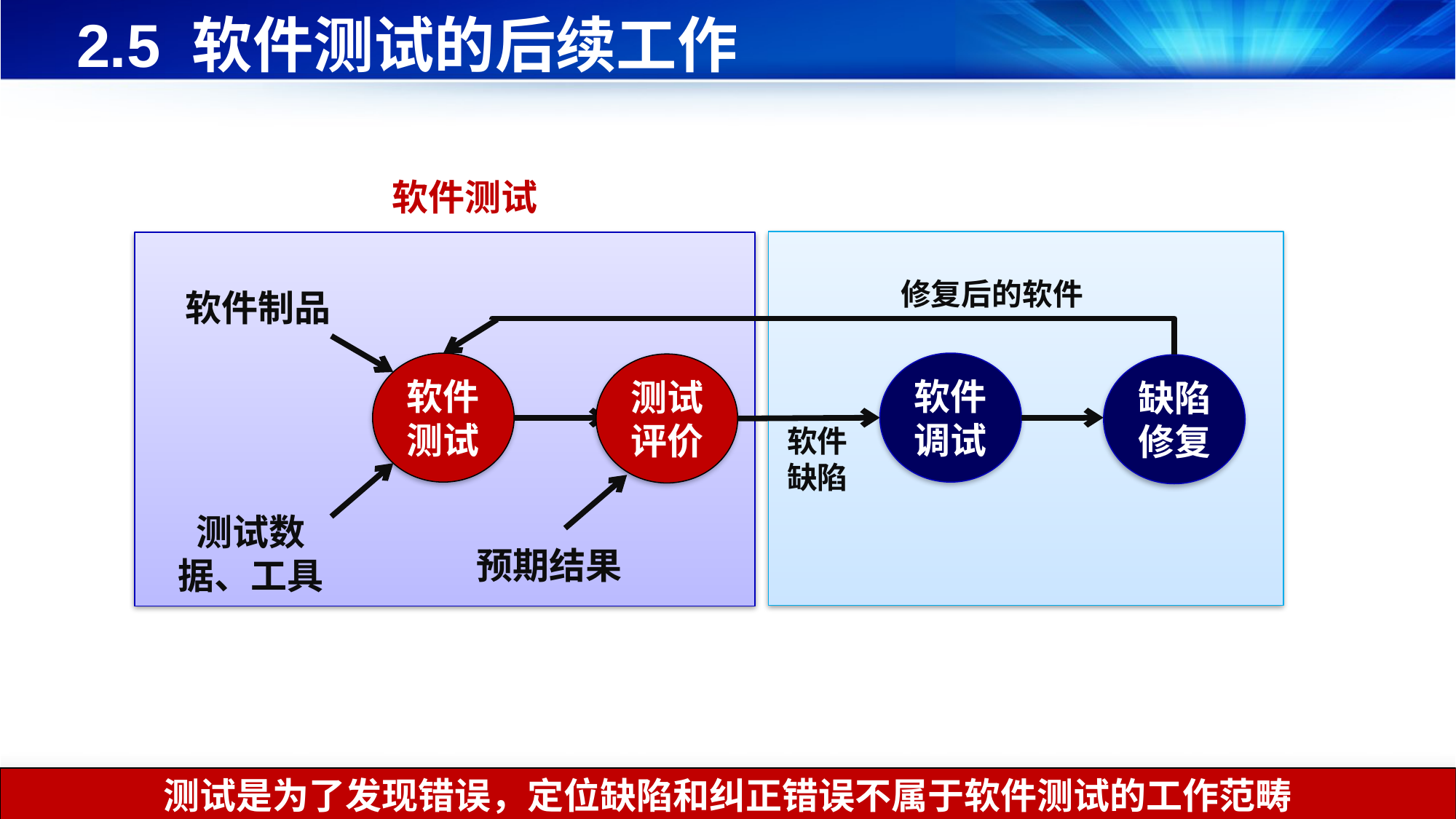

# 2.5 软件测试的后续工作
软件测试

修复后的软件
软件制品
软件测试
软件调试
测试评价
缺陷修复
软件缺陷
测试数据、工具
预期结果
测试是为了发现错误，定位缺陷和纠正错误不属于软件测试的工作范畴